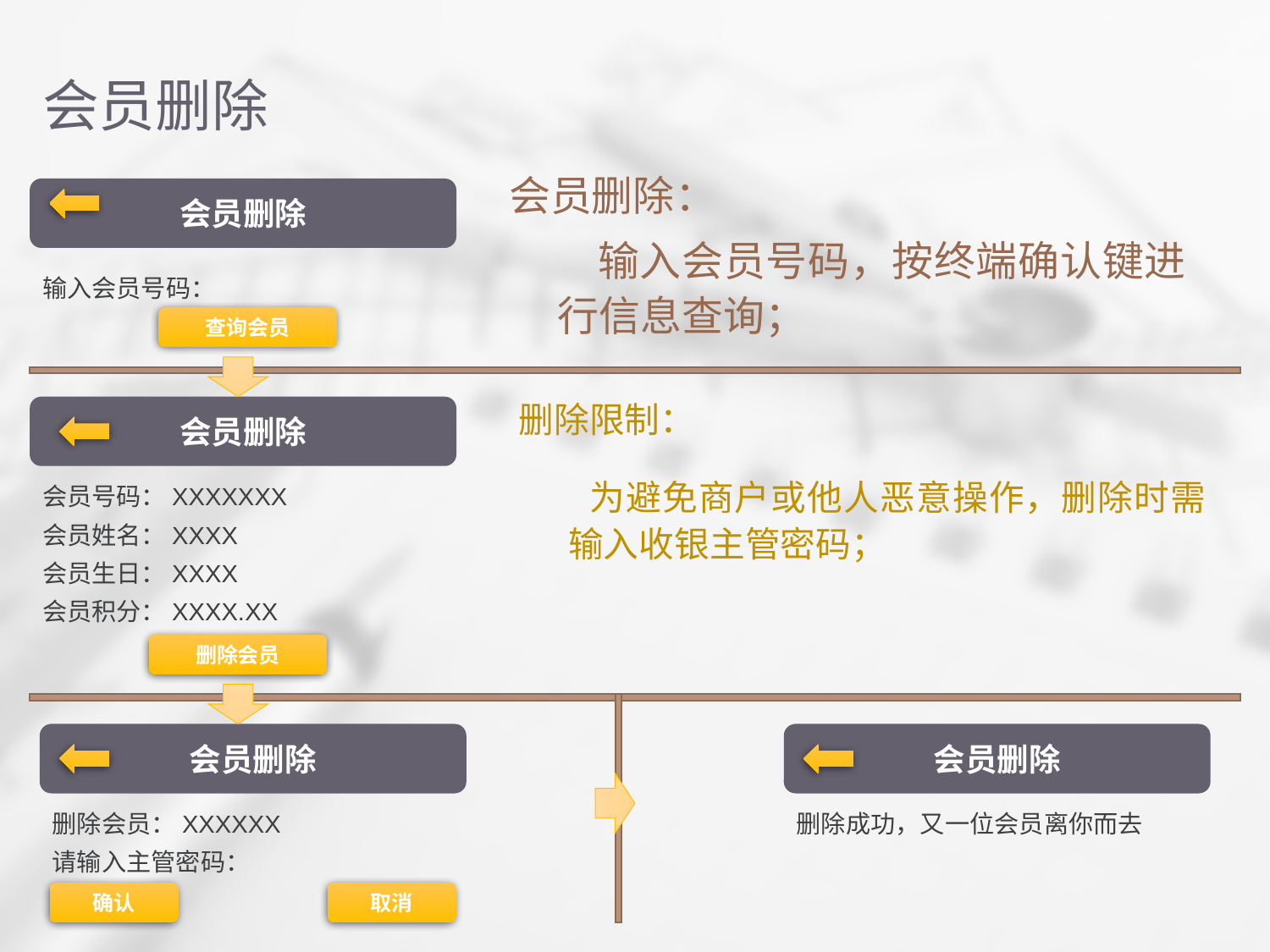

# 会员删除
会员删除：
        输入会员号码，按终端确认键进行信息查询；

会员删除

输入会员号码：

查询会员

删除限制：
       为避免商户或他人恶意操作，删除时需输入收银主管密码；

会员删除

会员号码：XXXXXXX
会员姓名：XXXX
会员生日：XXXX
会员积分：XXXX.XX

删除会员

会员删除
会员删除

删除会员：XXXXXX
请输入主管密码：
删除成功，又一位会员离你而去

确认
取消